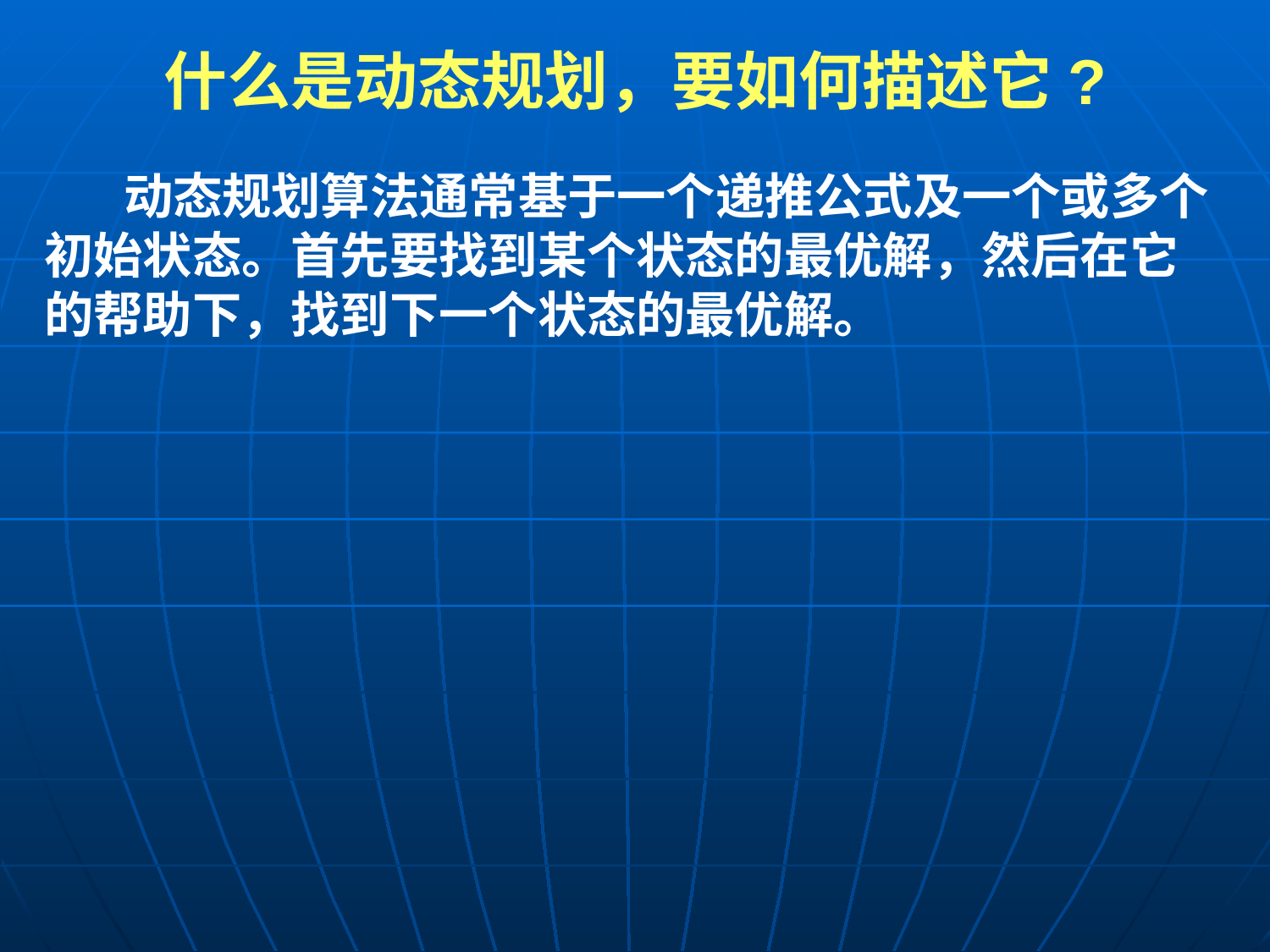

# 什么是动态规划，要如何描述它?
      动态规划算法通常基于一个递推公式及一个或多个初始状态。首先要找到某个状态的最优解，然后在它的帮助下，找到下一个状态的最优解。